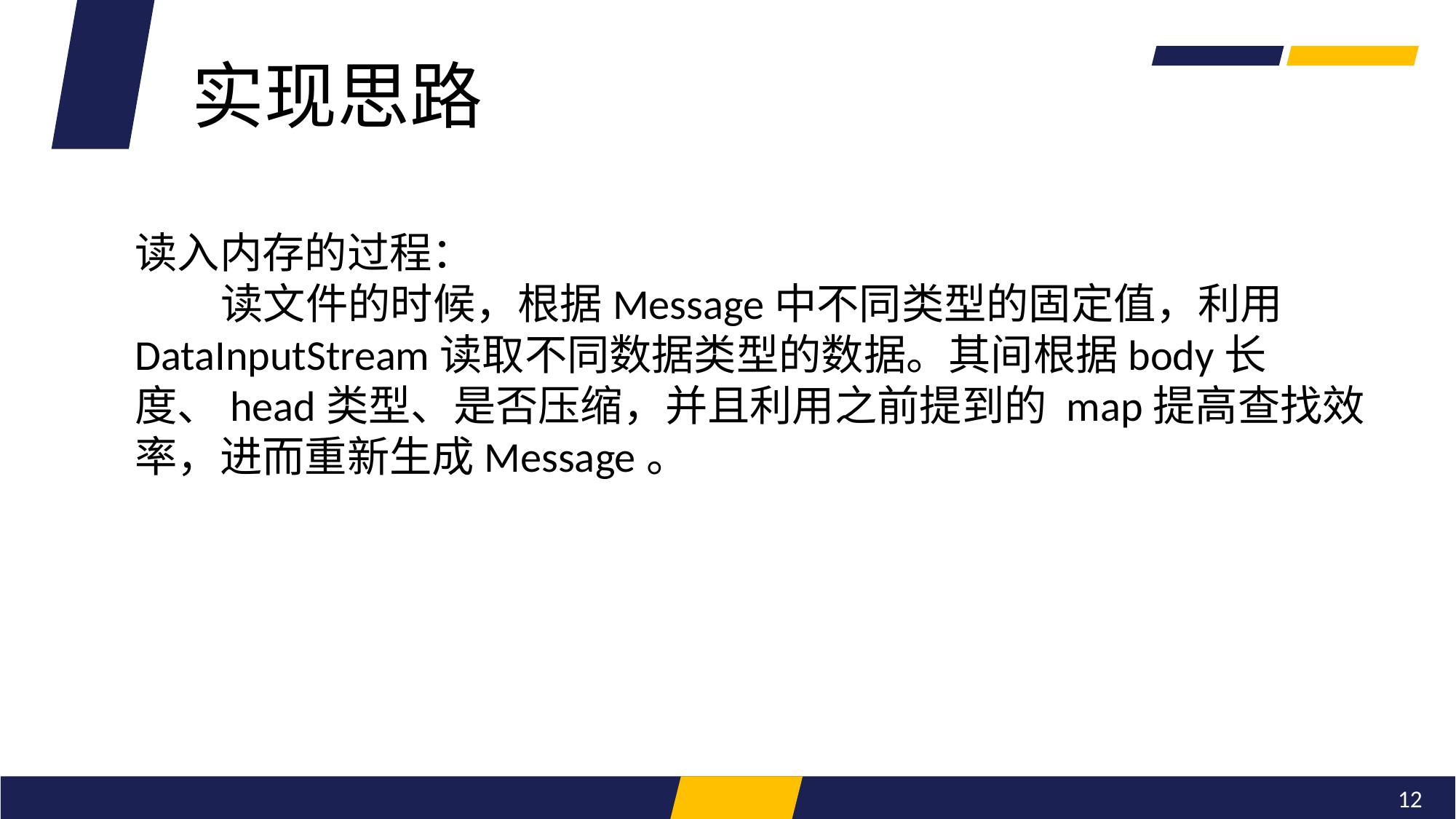

实现思路

读入内存的过程：
        读文件的时候，根据Message中不同类型的固定值，利用DataInputStream读取不同数据类型的数据。其间根据body长度、head类型、是否压缩，并且利用之前提到的 map提高查找效率，进而重新生成Message。
12